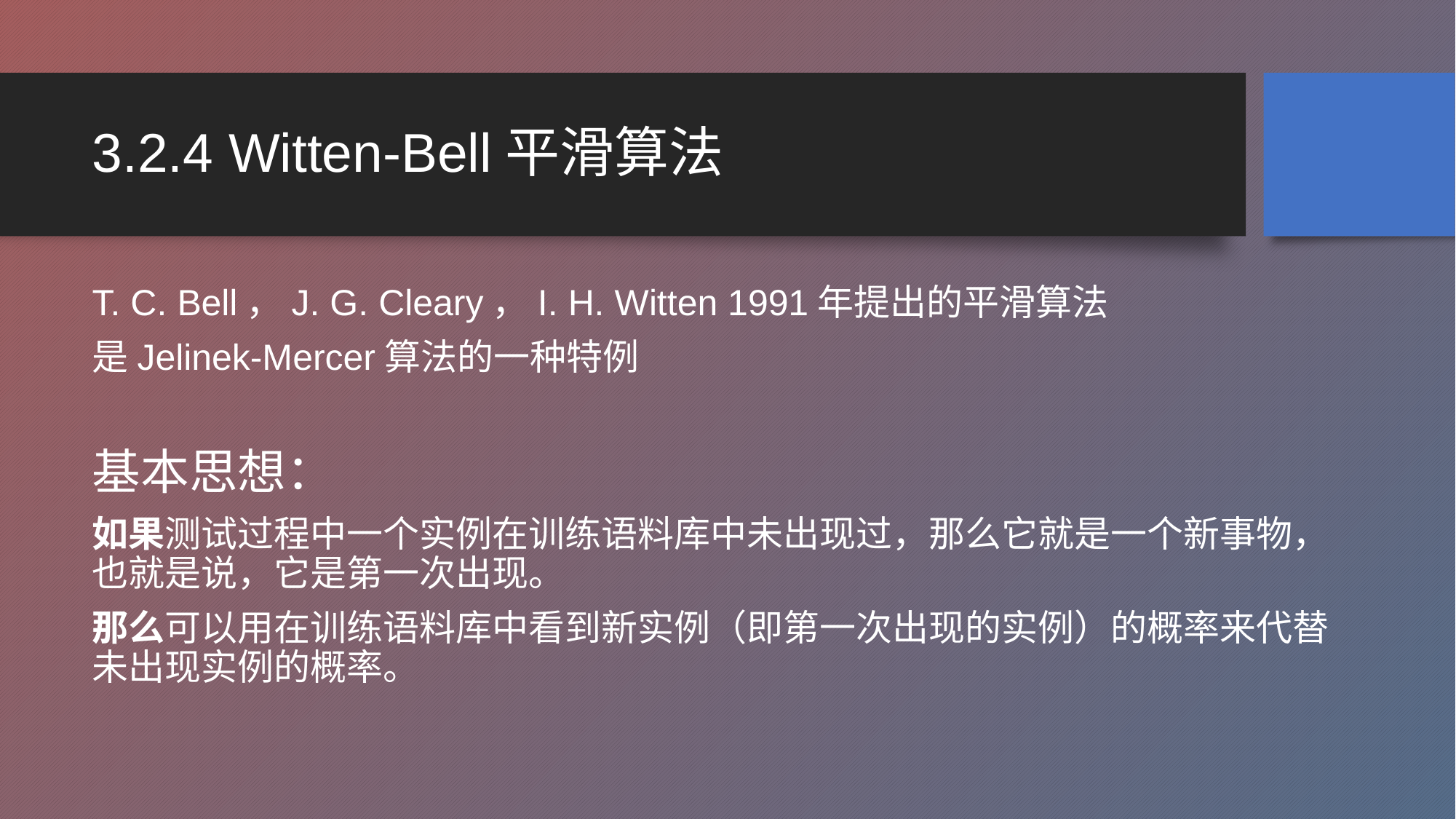

# 3.2.4 Witten-Bell平滑算法
T. C. Bell，J. G. Cleary，I. H. Witten 1991年提出的平滑算法
是Jelinek-Mercer算法的一种特例

基本思想：
如果测试过程中一个实例在训练语料库中未出现过，那么它就是一个新事物，也就是说，它是第一次出现。
那么可以用在训练语料库中看到新实例（即第一次出现的实例）的概率来代替未出现实例的概率。